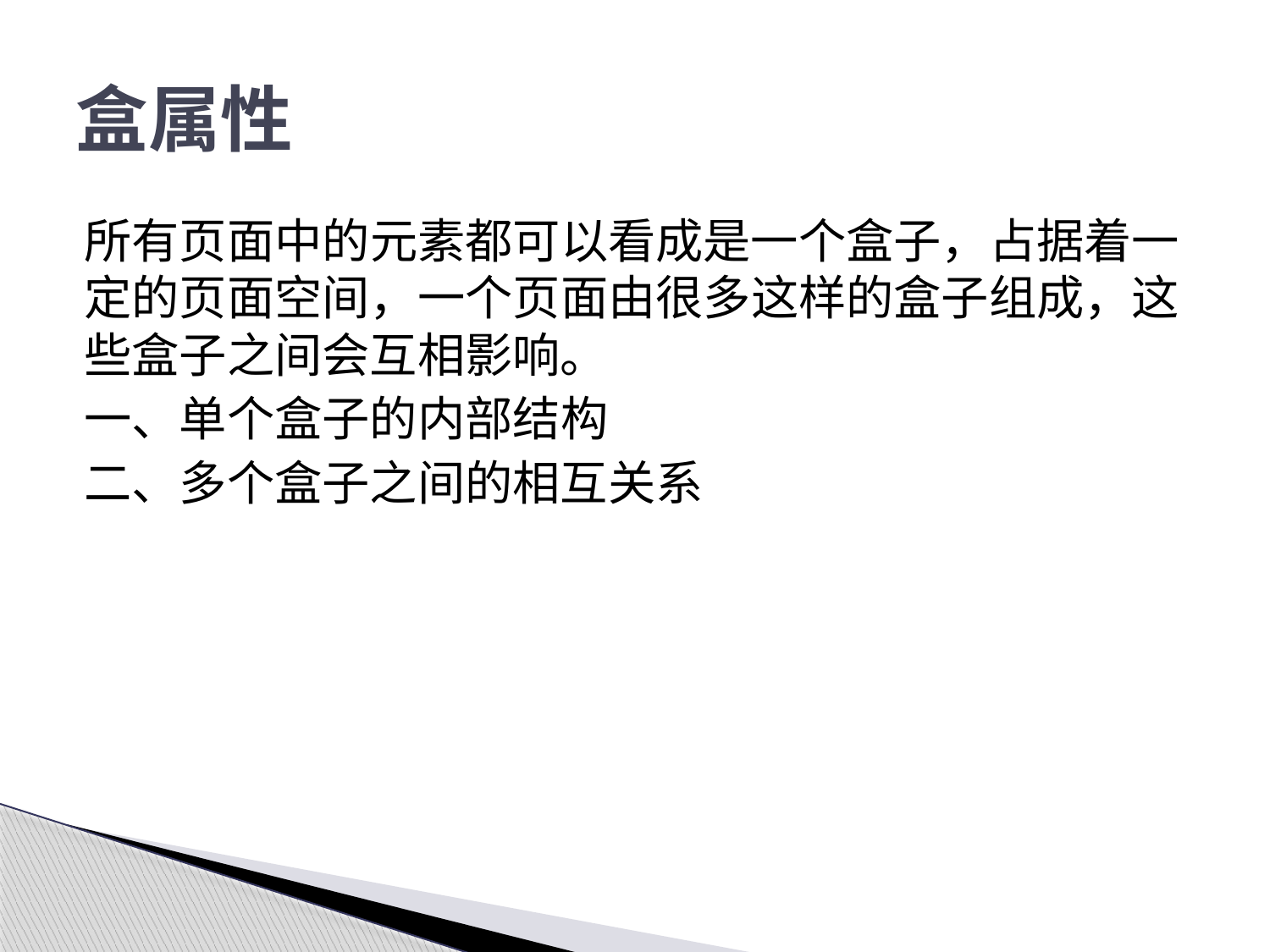

# 盒属性

所有页面中的元素都可以看成是一个盒子，占据着一定的页面空间，一个页面由很多这样的盒子组成，这些盒子之间会互相影响。
一、单个盒子的内部结构
二、多个盒子之间的相互关系